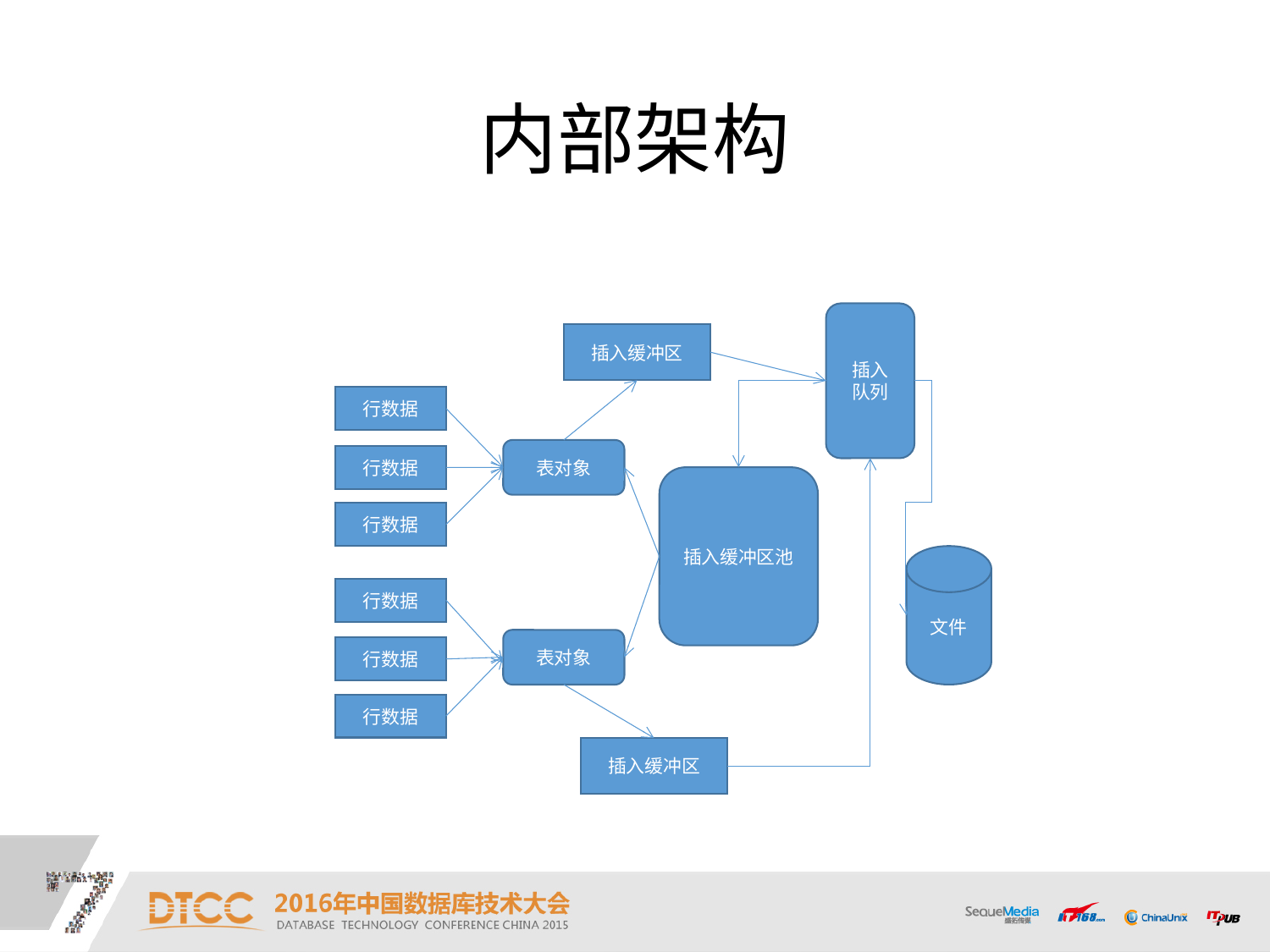

# 内部架构

插入队列
插入缓冲区
行数据
表对象
行数据
插入缓冲区池
行数据
文件
行数据
表对象
行数据
行数据
插入缓冲区